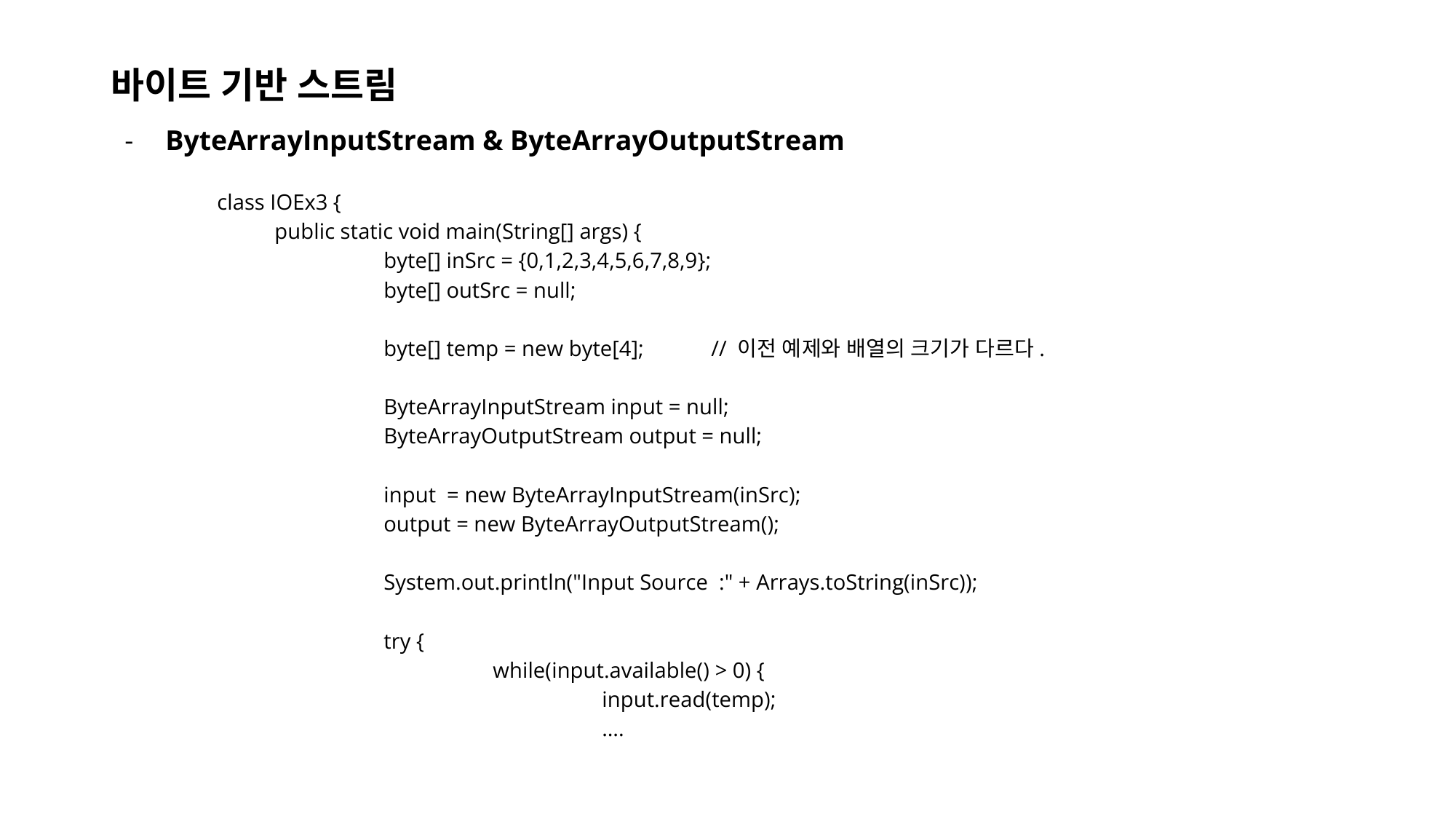

바이트 기반 스트림

ByteArrayInputStream & ByteArrayOutputStream

class IOEx3 {
	public static void main(String[] args) {
		byte[] inSrc = {0,1,2,3,4,5,6,7,8,9};
		byte[] outSrc = null;

		byte[] temp = new byte[4];	// 이전 예제와 배열의 크기가 다르다.

		ByteArrayInputStream input = null;
		ByteArrayOutputStream output = null;

		input  = new ByteArrayInputStream(inSrc);
		output = new ByteArrayOutputStream();

		System.out.println("Input Source  :" + Arrays.toString(inSrc));

		try {
			while(input.available() > 0) {
				input.read(temp);
				….